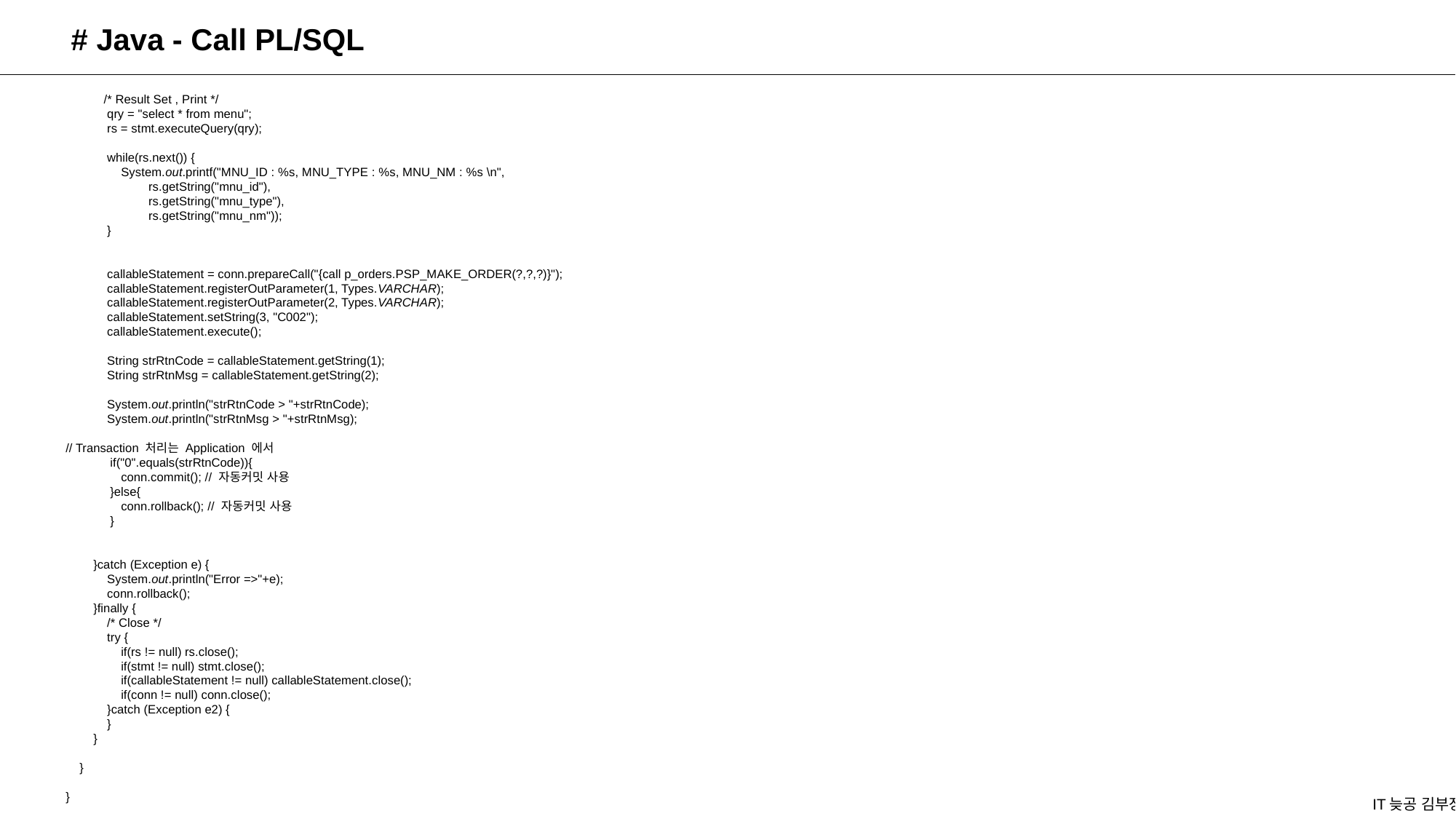

# Java - Call PL/SQL
           /* Result Set , Print */
            qry = "select * from menu";
            rs = stmt.executeQuery(qry);
            while(rs.next()) {
                System.out.printf("MNU_ID : %s, MNU_TYPE : %s, MNU_NM : %s \n",
                        rs.getString("mnu_id"),
                        rs.getString("mnu_type"),
                        rs.getString("mnu_nm"));
            }
            callableStatement = conn.prepareCall("{call p_orders.PSP_MAKE_ORDER(?,?,?)}");
            callableStatement.registerOutParameter(1, Types.VARCHAR);
            callableStatement.registerOutParameter(2, Types.VARCHAR);
            callableStatement.setString(3, "C002");
            callableStatement.execute();
            String strRtnCode = callableStatement.getString(1);
            String strRtnMsg = callableStatement.getString(2);
            System.out.println("strRtnCode > "+strRtnCode);
            System.out.println("strRtnMsg > "+strRtnMsg);
// Transaction 처리는 Application 에서
            if("0".equals(strRtnCode)){
                conn.commit(); // 자동커밋 사용
            }else{
                conn.rollback(); // 자동커밋 사용
            }
        }catch (Exception e) {
            System.out.println("Error =>"+e);
            conn.rollback();
        }finally {
            /* Close */
            try {
                if(rs != null) rs.close();
                if(stmt != null) stmt.close();
                if(callableStatement != null) callableStatement.close();
                if(conn != null) conn.close();
            }catch (Exception e2) {
            }
        }
    }
}

IT늦공 김부장